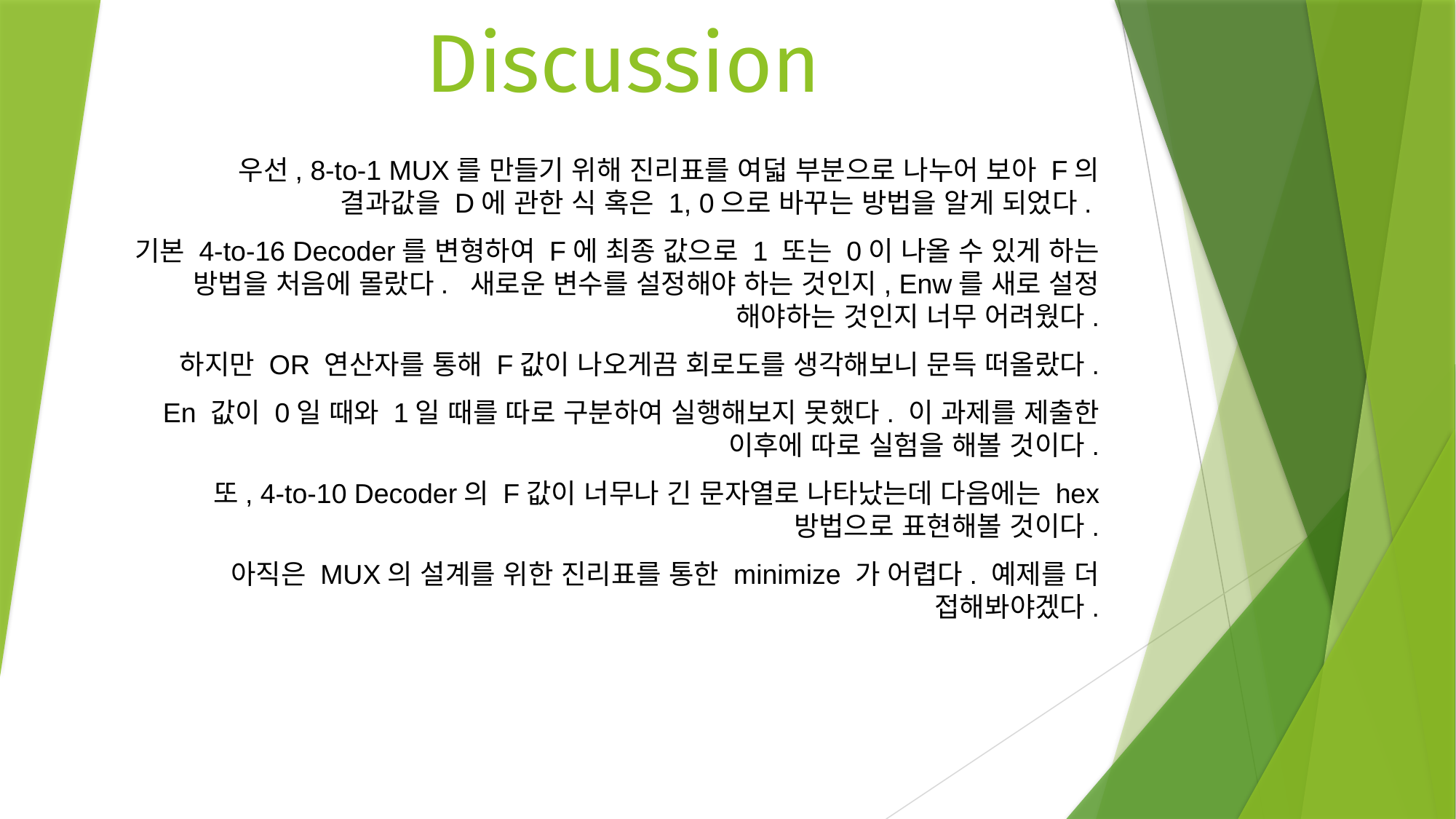

Discussion
우선, 8-to-1 MUX를 만들기 위해 진리표를 여덟 부분으로 나누어 보아 F의 결과값을 D에 관한 식 혹은 1, 0으로 바꾸는 방법을 알게 되었다.
기본 4-to-16 Decoder를 변형하여 F에 최종 값으로 1 또는 0이 나올 수 있게 하는 방법을 처음에 몰랐다.  새로운 변수를 설정해야 하는 것인지, Enw를 새로 설정 해야하는 것인지 너무 어려웠다.
하지만 OR 연산자를 통해 F값이 나오게끔 회로도를 생각해보니 문득 떠올랐다.
En 값이 0일 때와 1일 때를 따로 구분하여 실행해보지 못했다. 이 과제를 제출한 이후에 따로 실험을 해볼 것이다.
또, 4-to-10 Decoder의 F값이 너무나 긴 문자열로 나타났는데 다음에는 hex 방법으로 표현해볼 것이다.
아직은 MUX의 설계를 위한 진리표를 통한 minimize 가 어렵다. 예제를 더 접해봐야겠다.